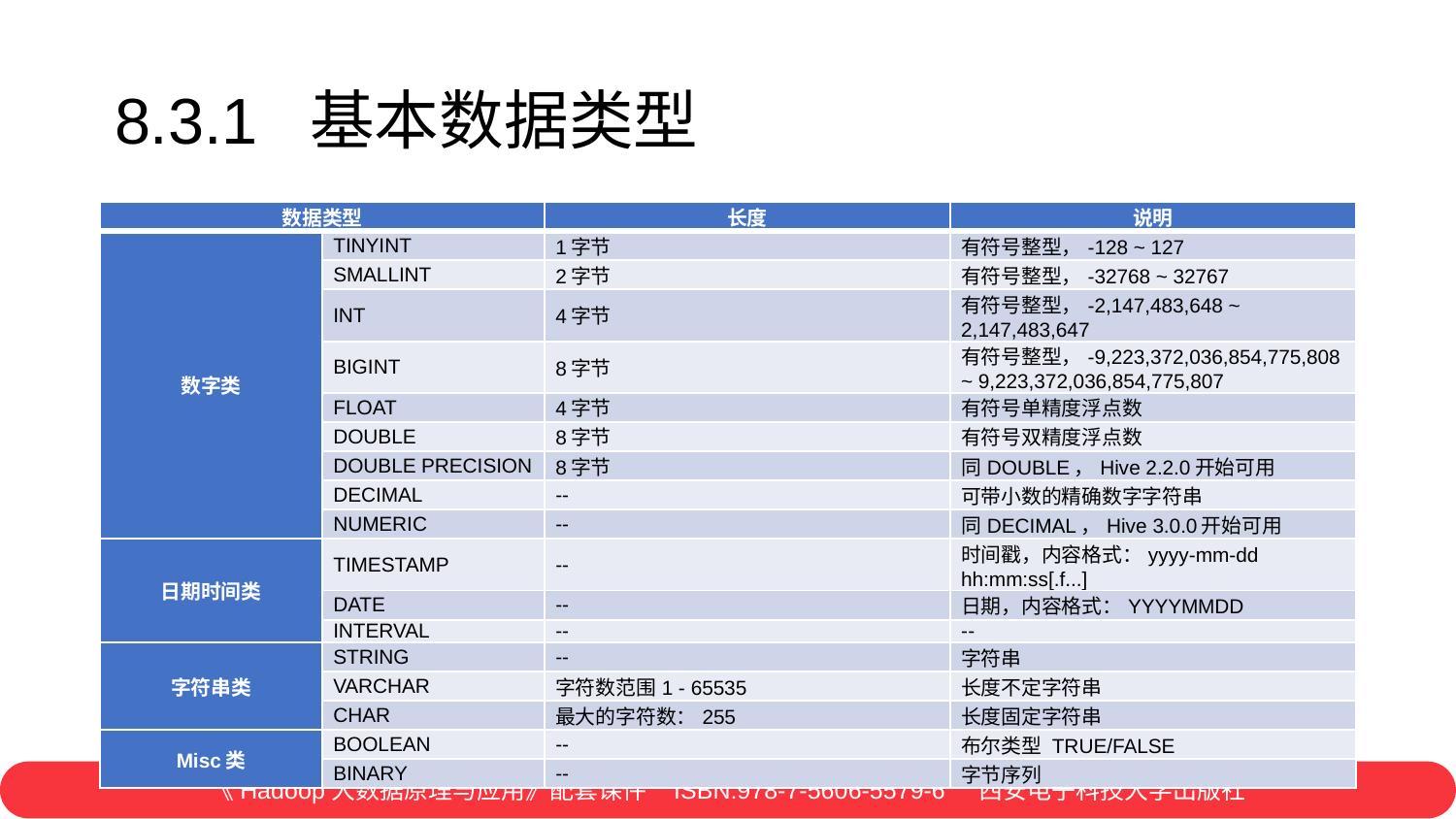

# 8.3.1  基本数据类型
| 数据类型 |  | 长度 | 说明 |
| --- | --- | --- | --- |
| 数字类 | TINYINT | 1字节 | 有符号整型，-128 ~ 127 |
|  | SMALLINT | 2字节 | 有符号整型，-32768 ~ 32767 |
|  | INT | 4字节 | 有符号整型，-2,147,483,648 ~ 2,147,483,647 |
|  | BIGINT | 8字节 | 有符号整型，-9,223,372,036,854,775,808 ~ 9,223,372,036,854,775,807 |
|  | FLOAT | 4字节 | 有符号单精度浮点数 |
|  | DOUBLE | 8字节 | 有符号双精度浮点数 |
|  | DOUBLE PRECISION | 8字节 | 同DOUBLE，Hive 2.2.0开始可用 |
|  | DECIMAL | -- | 可带小数的精确数字字符串 |
|  | NUMERIC | -- | 同DECIMAL，Hive 3.0.0开始可用 |
| 日期时间类 | TIMESTAMP | -- | 时间戳，内容格式：yyyy-mm-dd hh:mm:ss[.f...] |
|  | DATE | -- | 日期，内容格式：YYYY­MM­DD |
|  | INTERVAL | -- | -- |
| 字符串类 | STRING | -- | 字符串 |
|  | VARCHAR | 字符数范围1 - 65535 | 长度不定字符串 |
|  | CHAR | 最大的字符数：255 | 长度固定字符串 |
| Misc类 | BOOLEAN | -- | 布尔类型 TRUE/FALSE |
|  | BINARY | -- | 字节序列 |